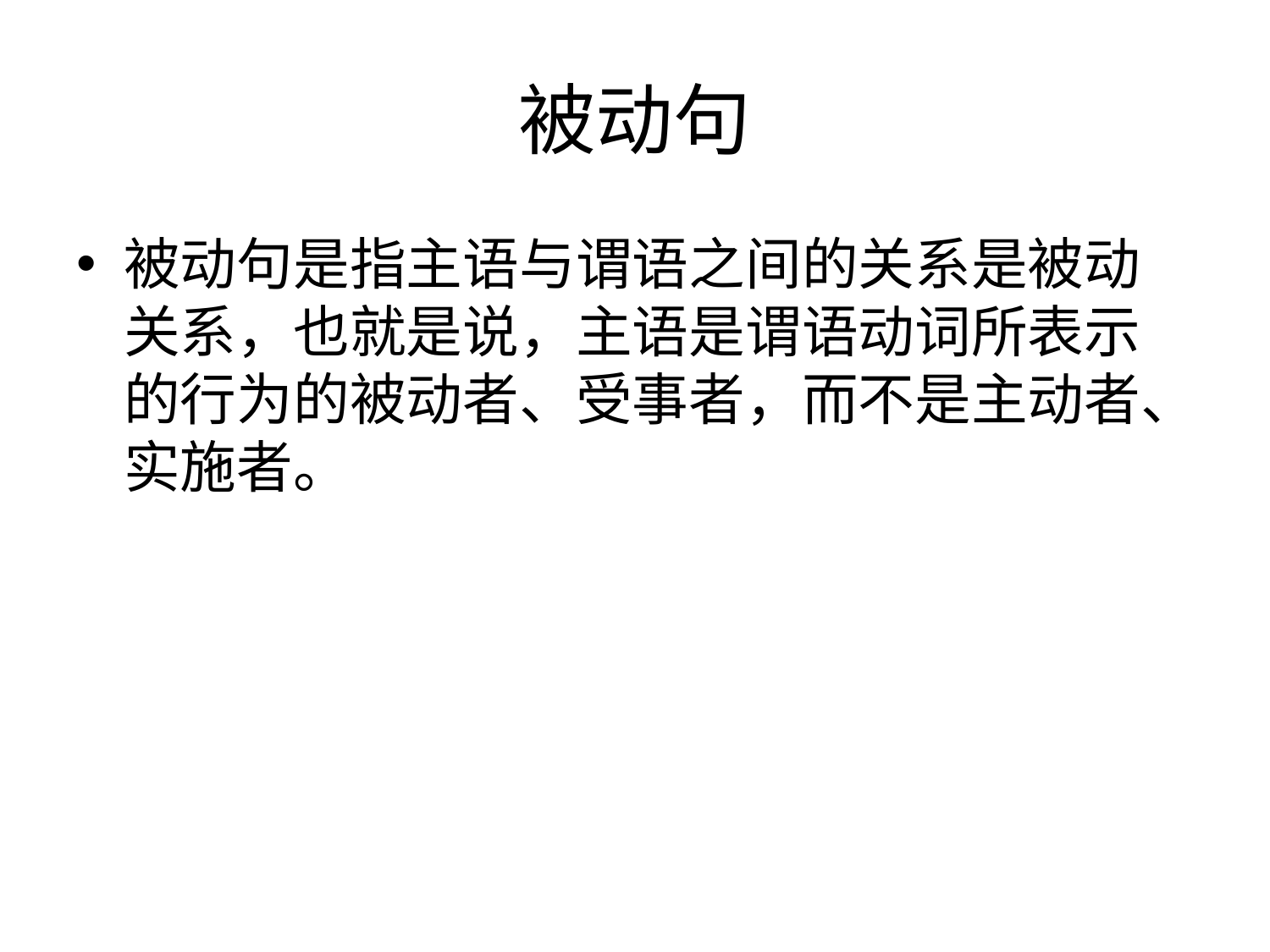

# 被动句
被动句是指主语与谓语之间的关系是被动关系，也就是说，主语是谓语动词所表示的行为的被动者、受事者，而不是主动者、实施者。